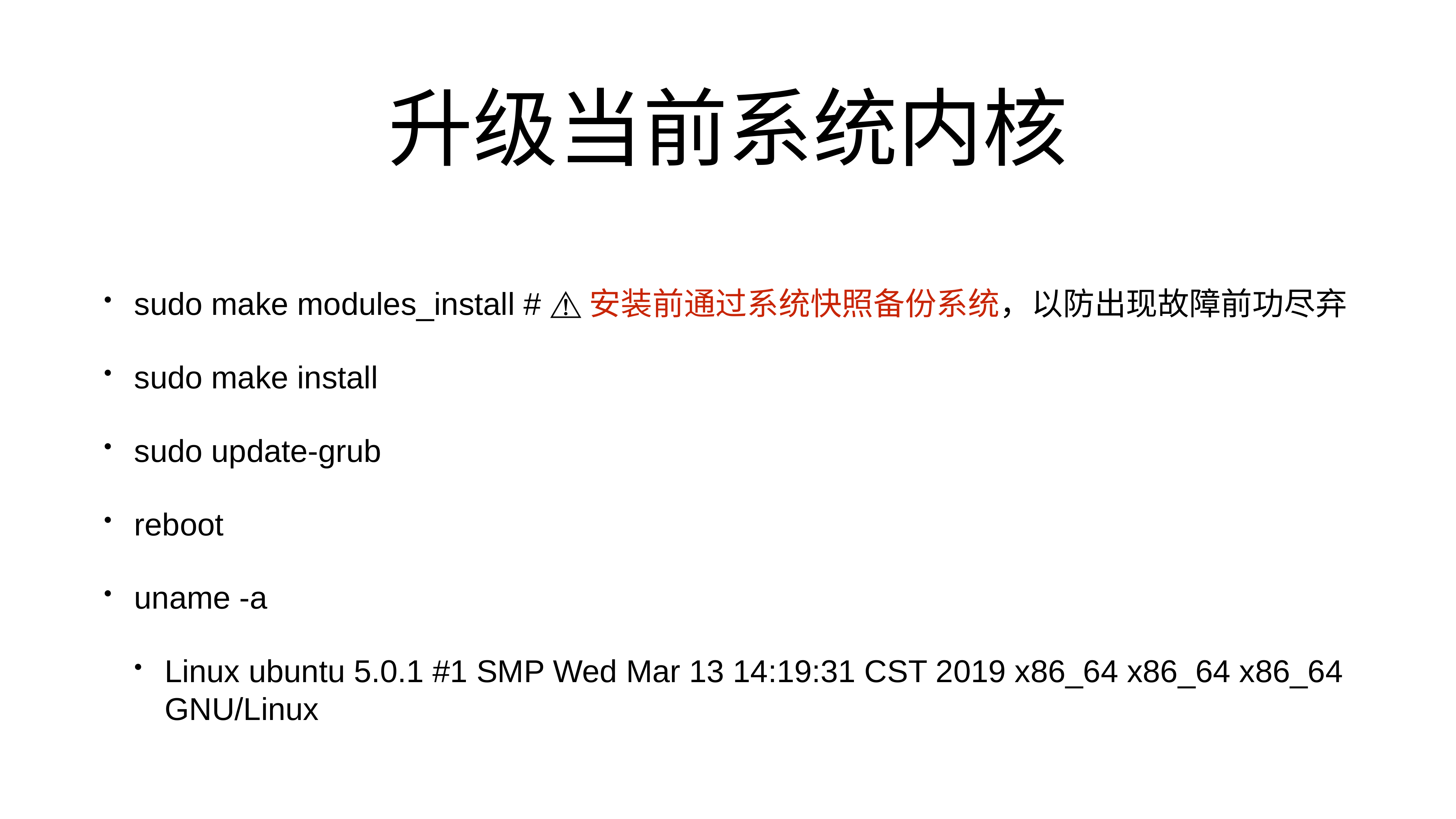

# 升级当前系统内核

sudo make modules_install # ⚠️安装前通过系统快照备份系统，以防出现故障前功尽弃
sudo make install
sudo update-grub
reboot
uname -a
Linux ubuntu 5.0.1 #1 SMP Wed Mar 13 14:19:31 CST 2019 x86_64 x86_64 x86_64 GNU/Linux